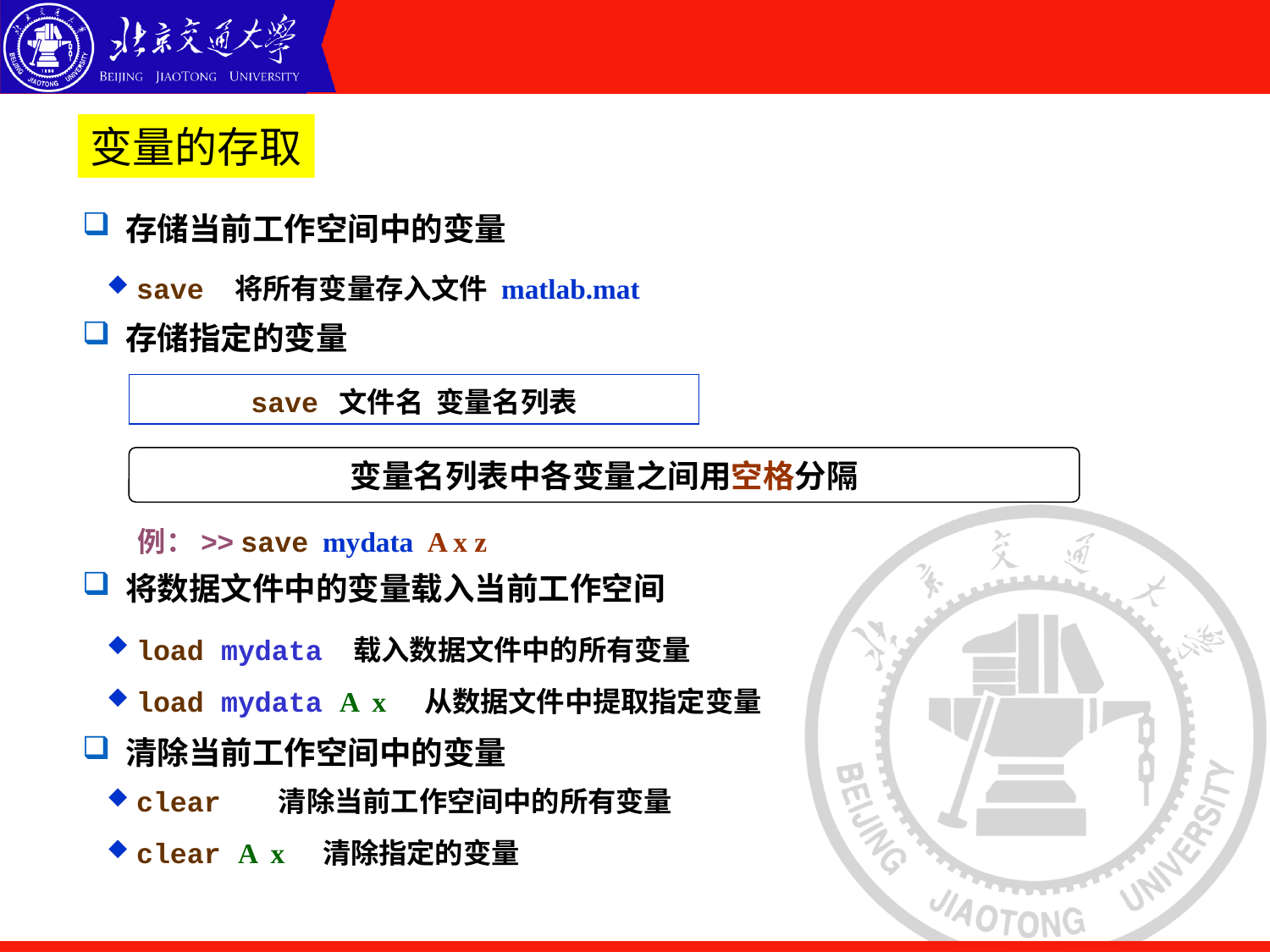

变量的存取
 存储当前工作空间中的变量
 save  将所有变量存入文件 matlab.mat
 存储指定的变量
save  文件名  变量名列表
变量名列表中各变量之间用空格分隔
例：>> save  mydata  A x z
 将数据文件中的变量载入当前工作空间
 load mydata  载入数据文件中的所有变量
 load mydata A  x   从数据文件中提取指定变量
 清除当前工作空间中的变量
 clear   清除当前工作空间中的所有变量
 clear A  x   清除指定的变量